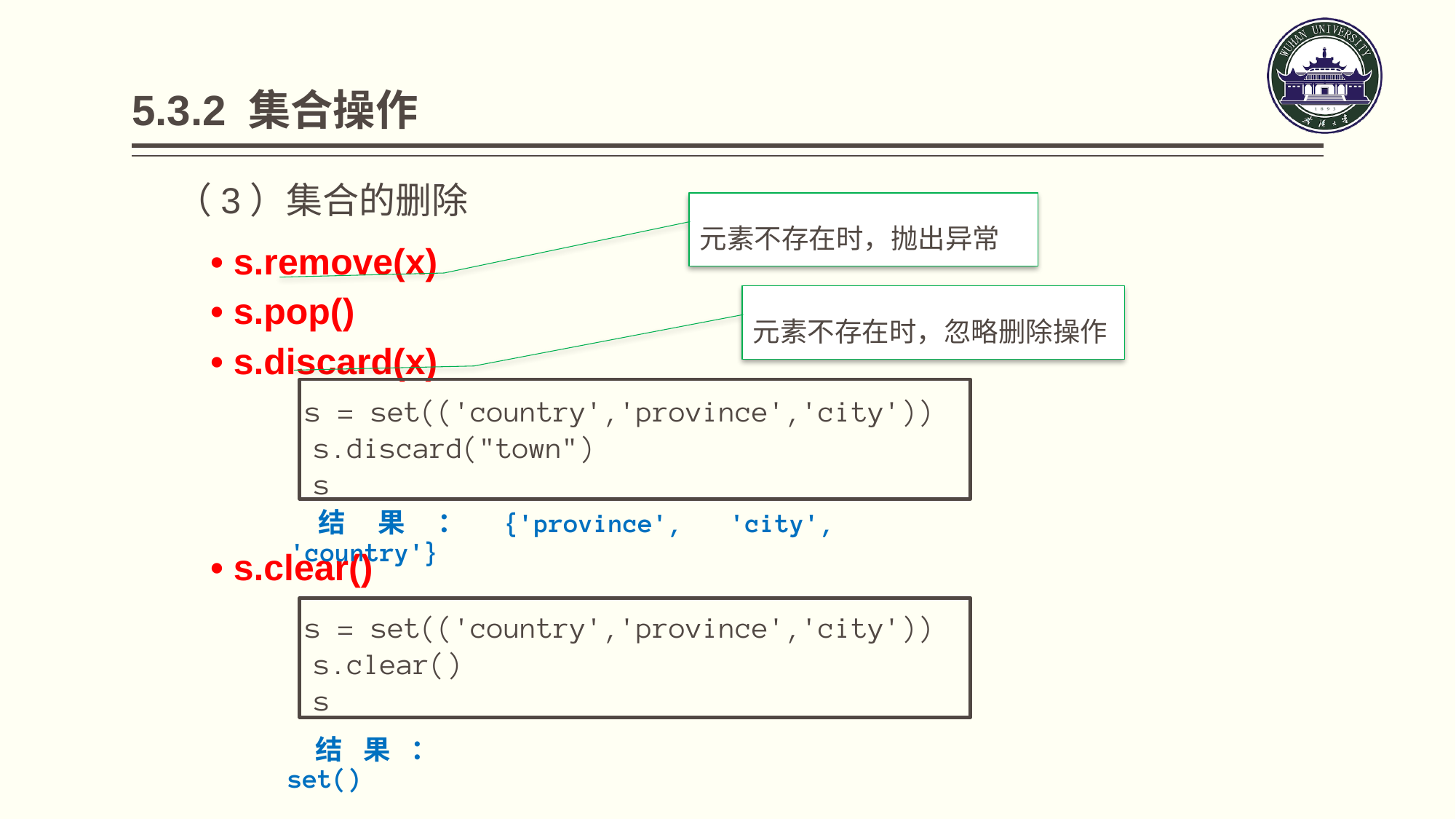

# 5.3.2 集合操作
（3）集合的删除
元素不存在时，抛出异常
• s.remove(x)
• s.pop()
• s.discard(x)
元素不存在时，忽略删除操作

 s = set(('country','province','city'))
 s.discard("town")
 s
结果：{'province', 'city', 'country'}
• s.clear()

 s = set(('country','province','city'))
 s.clear()
 s
结果：set()